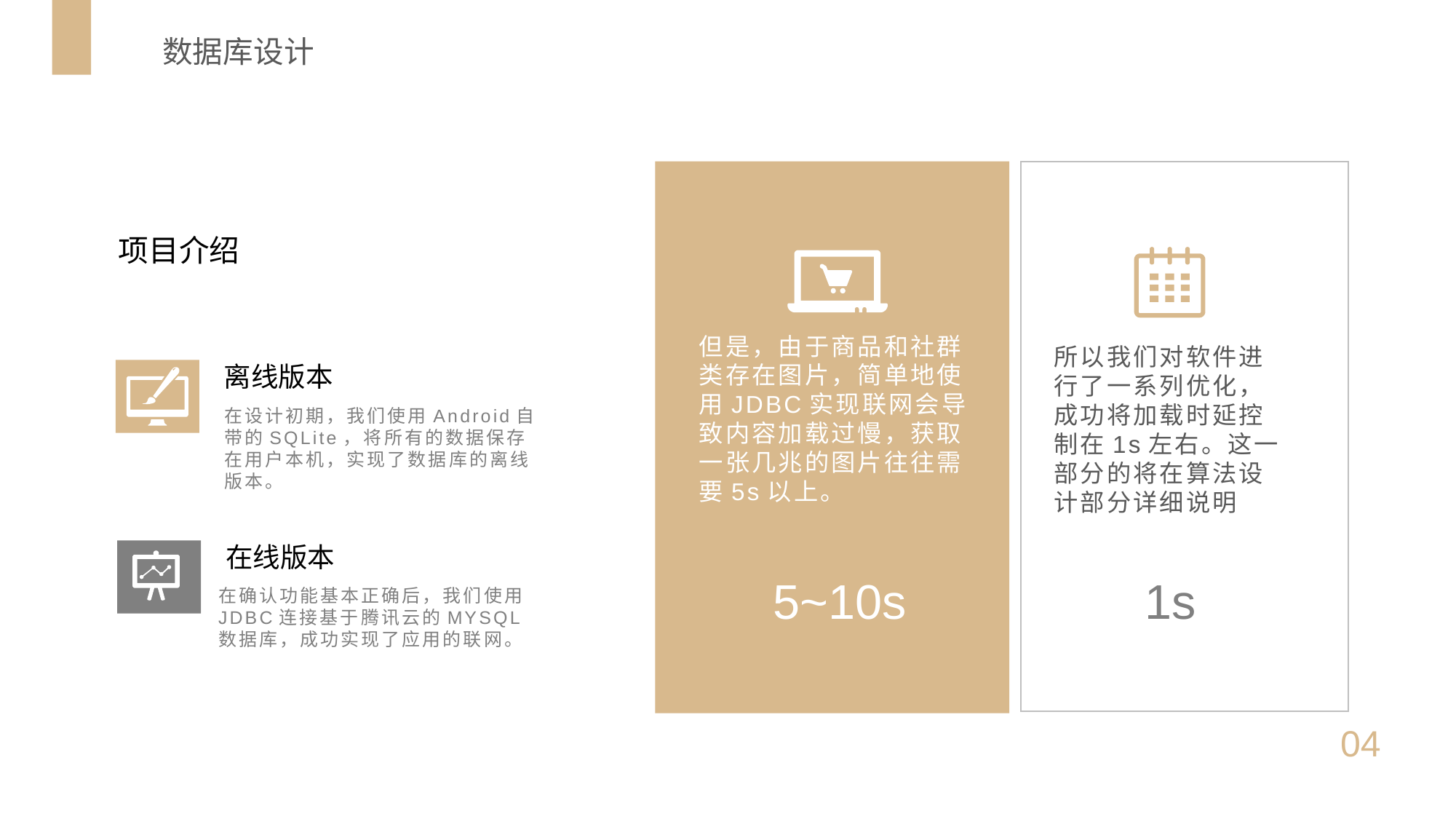

数据库设计

项目介绍

但是，由于商品和社群类存在图片，简单地使用JDBC实现联网会导致内容加载过慢，获取一张几兆的图片往往需要5s以上。
所以我们对软件进行了一系列优化，成功将加载时延控制在1s左右。这一部分的将在算法设计部分详细说明
离线版本

在设计初期，我们使用Android自带的SQLite，将所有的数据保存在用户本机，实现了数据库的离线版本。
在线版本

5~10s
1s
在确认功能基本正确后，我们使用JDBC连接基于腾讯云的MYSQL数据库，成功实现了应用的联网。
04